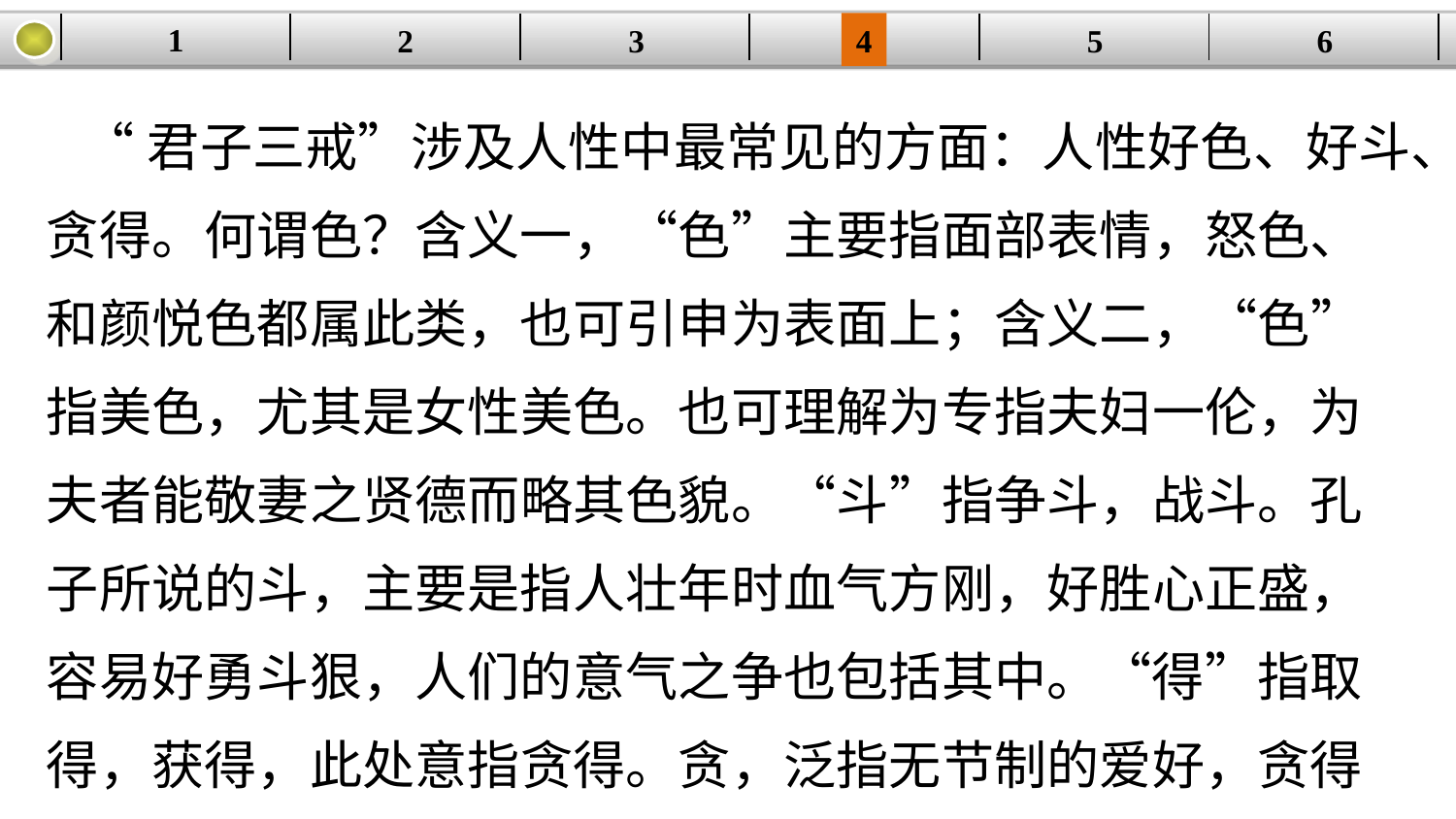

1
3
4
5
6
2
|  |  |  |  |  |  |
| --- | --- | --- | --- | --- | --- |

   “君子三戒”涉及人性中最常见的方面：人性好色、好斗、贪得。何谓色？含义一，“色”主要指面部表情，怒色、和颜悦色都属此类，也可引申为表面上；含义二，“色”指美色，尤其是女性美色。也可理解为专指夫妇一伦，为夫者能敬妻之贤德而略其色貌。“斗”指争斗，战斗。孔子所说的斗，主要是指人壮年时血气方刚，好胜心正盛，容易好勇斗狠，人们的意气之争也包括其中。“得”指取得，获得，此处意指贪得。贪，泛指无节制的爱好，贪得无厌。